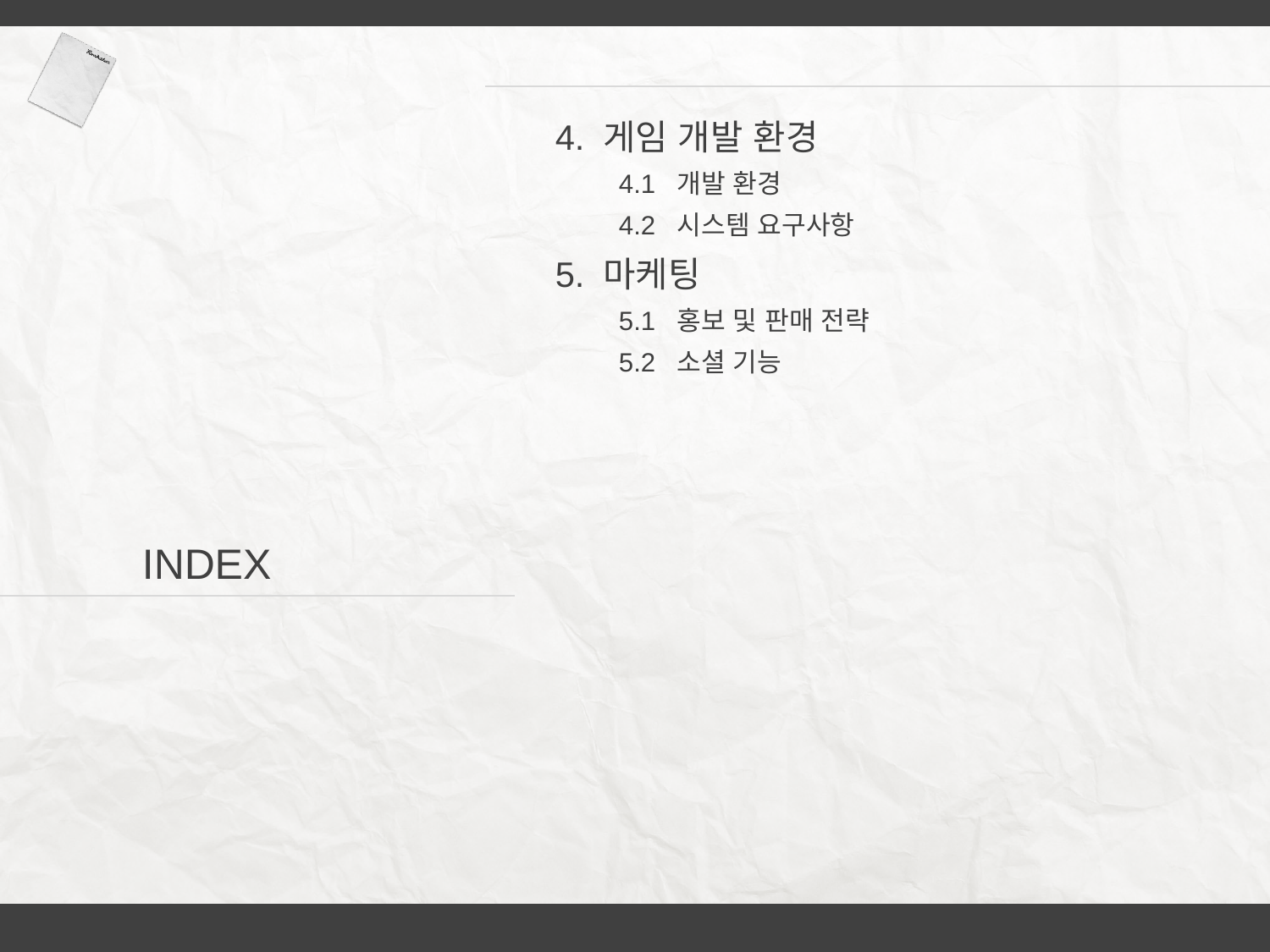

4. 게임 개발 환경
4.1  개발 환경
4.2  시스템 요구사항
5. 마케팅
5.1  홍보 및 판매 전략
5.2  소셜 기능

INDEX